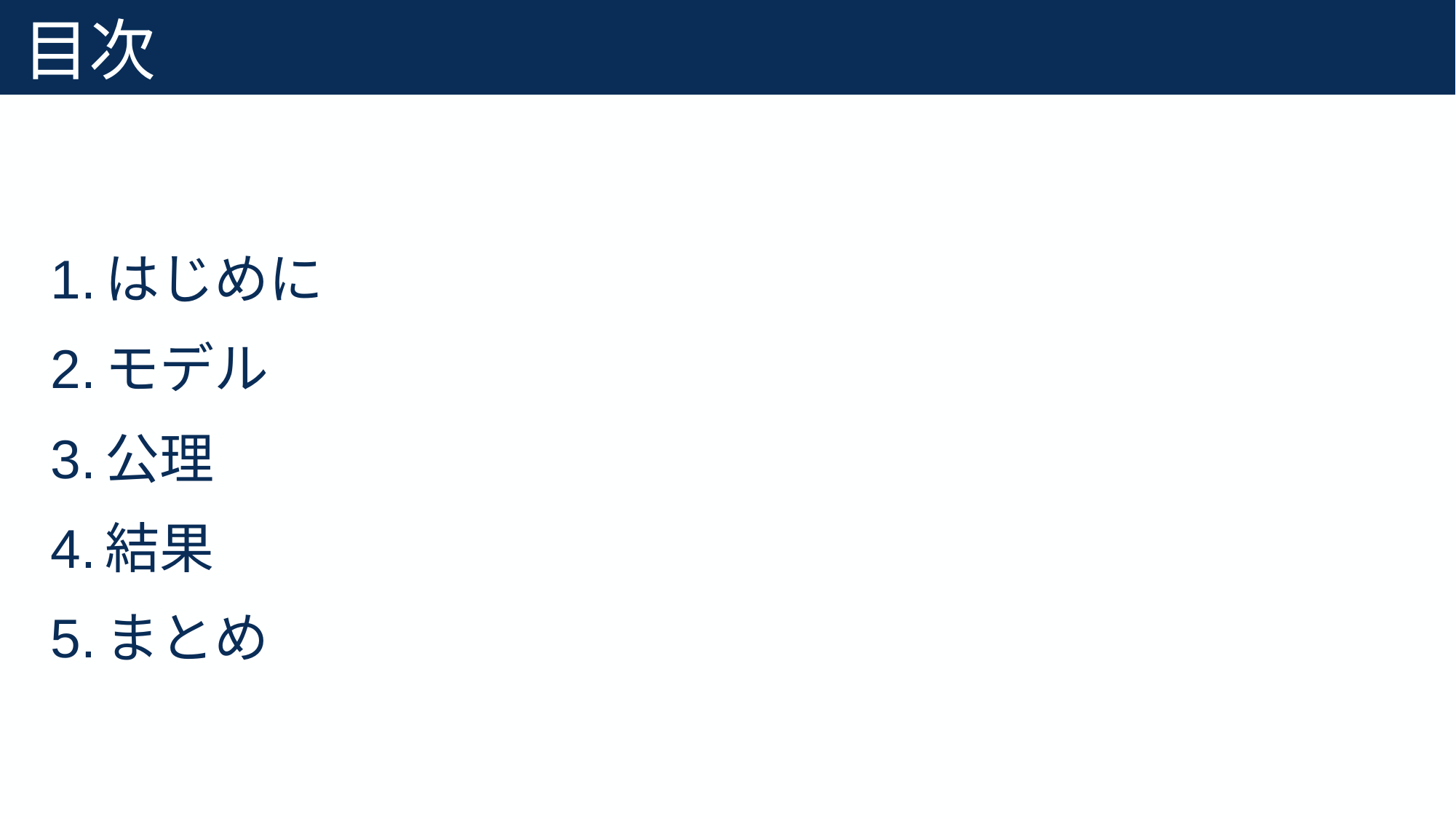

# 目次
2
はじめに
モデル
公理
結果
まとめ